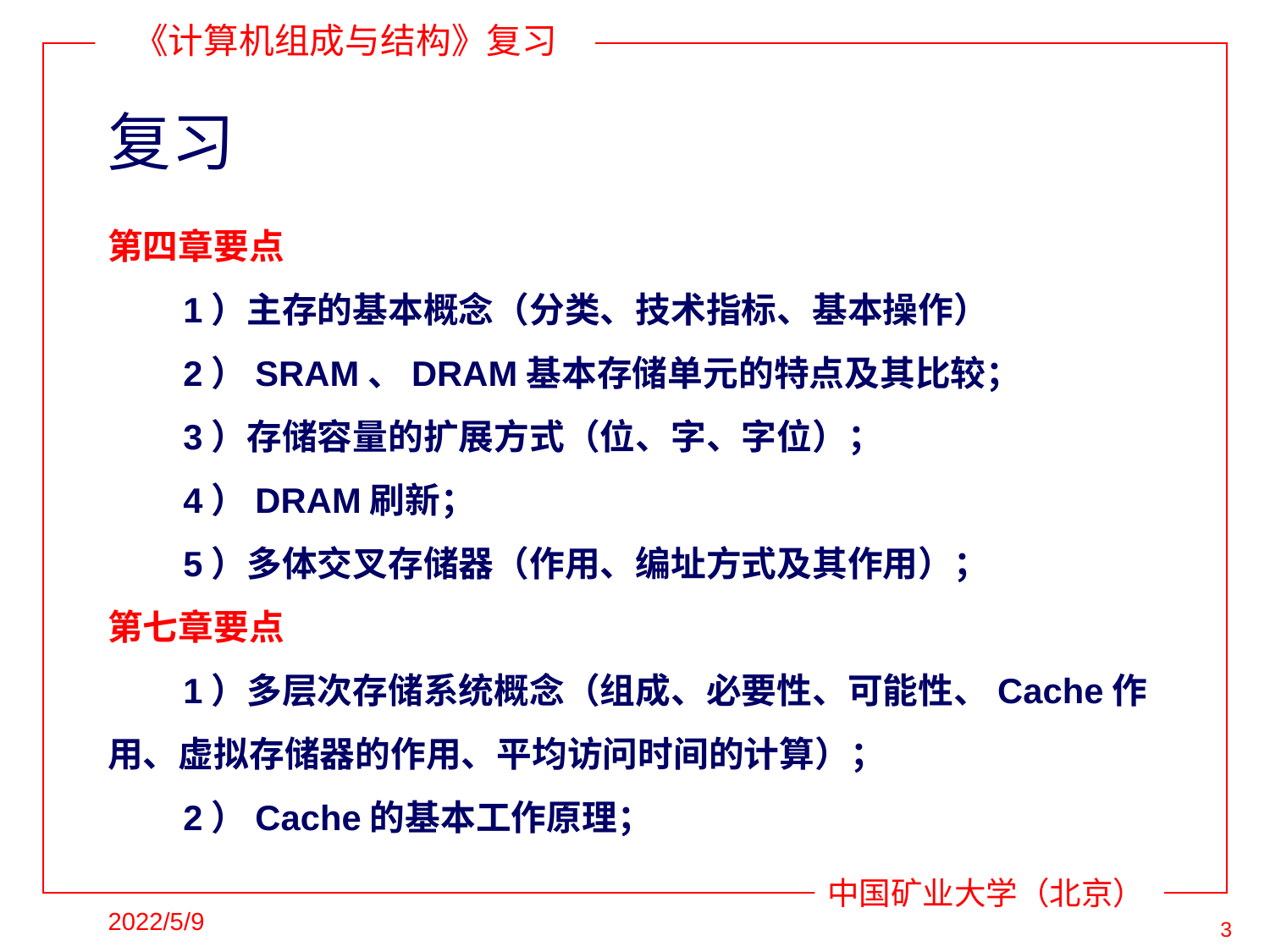

# 复习
第四章要点
1）主存的基本概念（分类、技术指标、基本操作）
2）SRAM、DRAM基本存储单元的特点及其比较；
3）存储容量的扩展方式（位、字、字位）；
4）DRAM刷新；
5）多体交叉存储器（作用、编址方式及其作用）；
第七章要点
1）多层次存储系统概念（组成、必要性、可能性、Cache作用、虚拟存储器的作用、平均访问时间的计算）；
2）Cache的基本工作原理；
2022/5/9